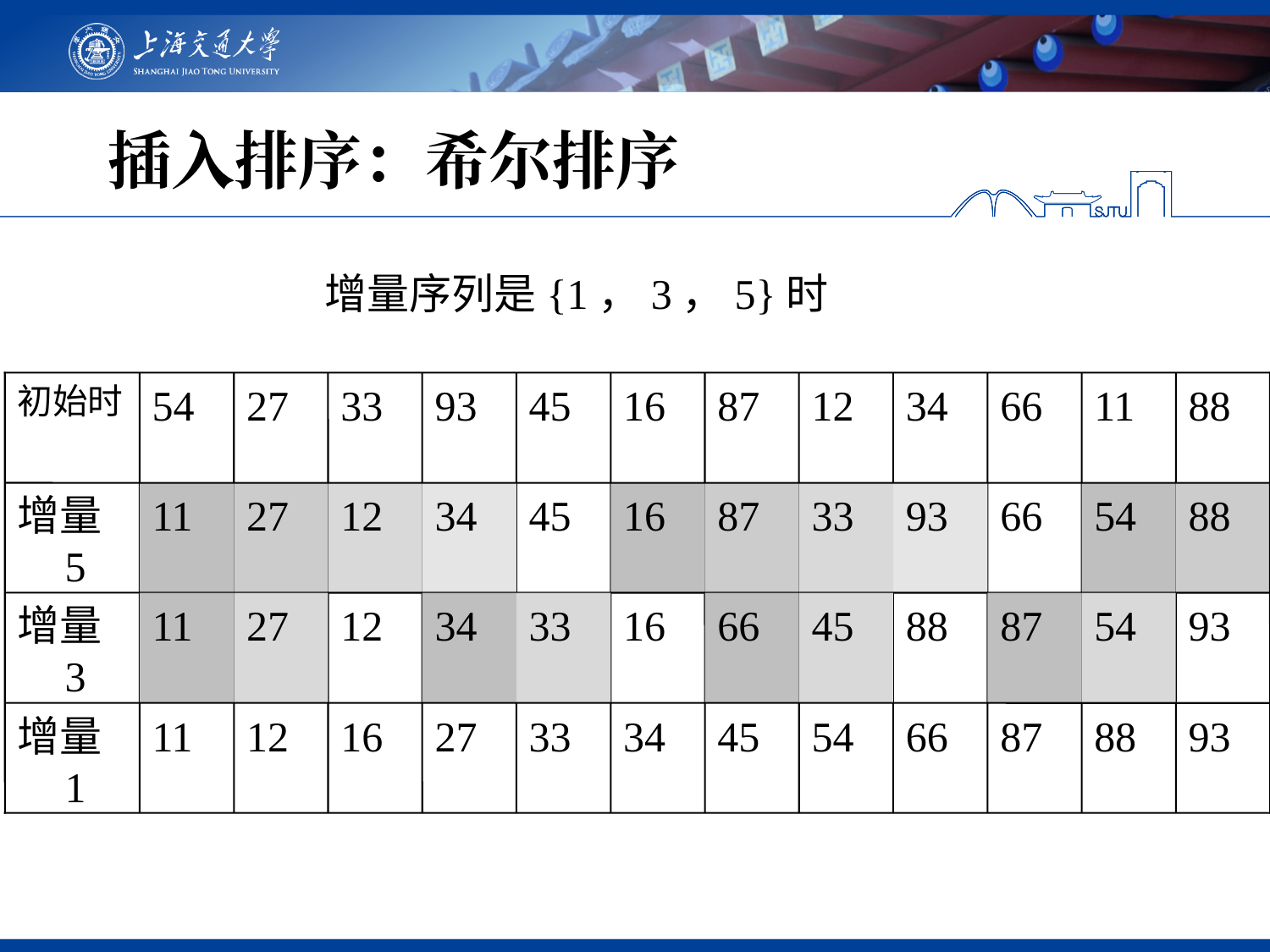

# 插入排序：希尔排序
增量序列是{1，3，5}时
初始时

54

27

33

93

45

16

87

12

34

66

11

88

增量5

11
27
12
34
45
16
87
33
93
66
54
88

增量3
11
27
12
34
33
16
66
45
88
87
54
93

增量1
11
12
16
27
33
34
45
54
66
87
88
93